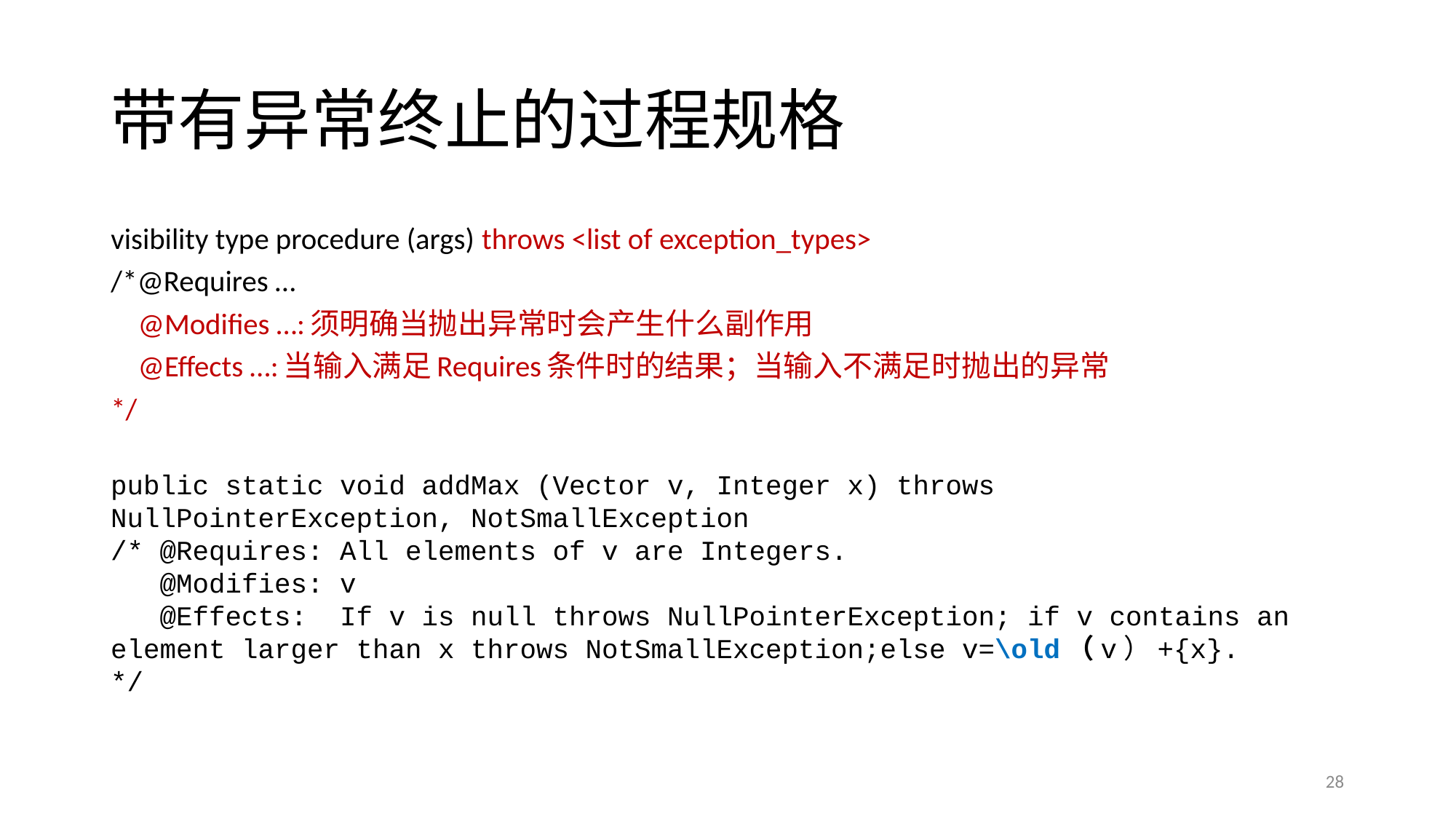

# 带有异常终止的过程规格
visibility type procedure (args) throws <list of exception_types>
/*@Requires …
    @Modifies …:须明确当抛出异常时会产生什么副作用
    @Effects …:当输入满足Requires条件时的结果；当输入不满足时抛出的异常
*/
public static void addMax (Vector v, Integer x) throws NullPointerException, NotSmallException
/* @Requires: All elements of v are Integers.
   @Modifies: v
   @Effects:  If v is null throws NullPointerException; if v contains an element larger than x throws NotSmallException;else v=\old（v）+{x}.
*/
28